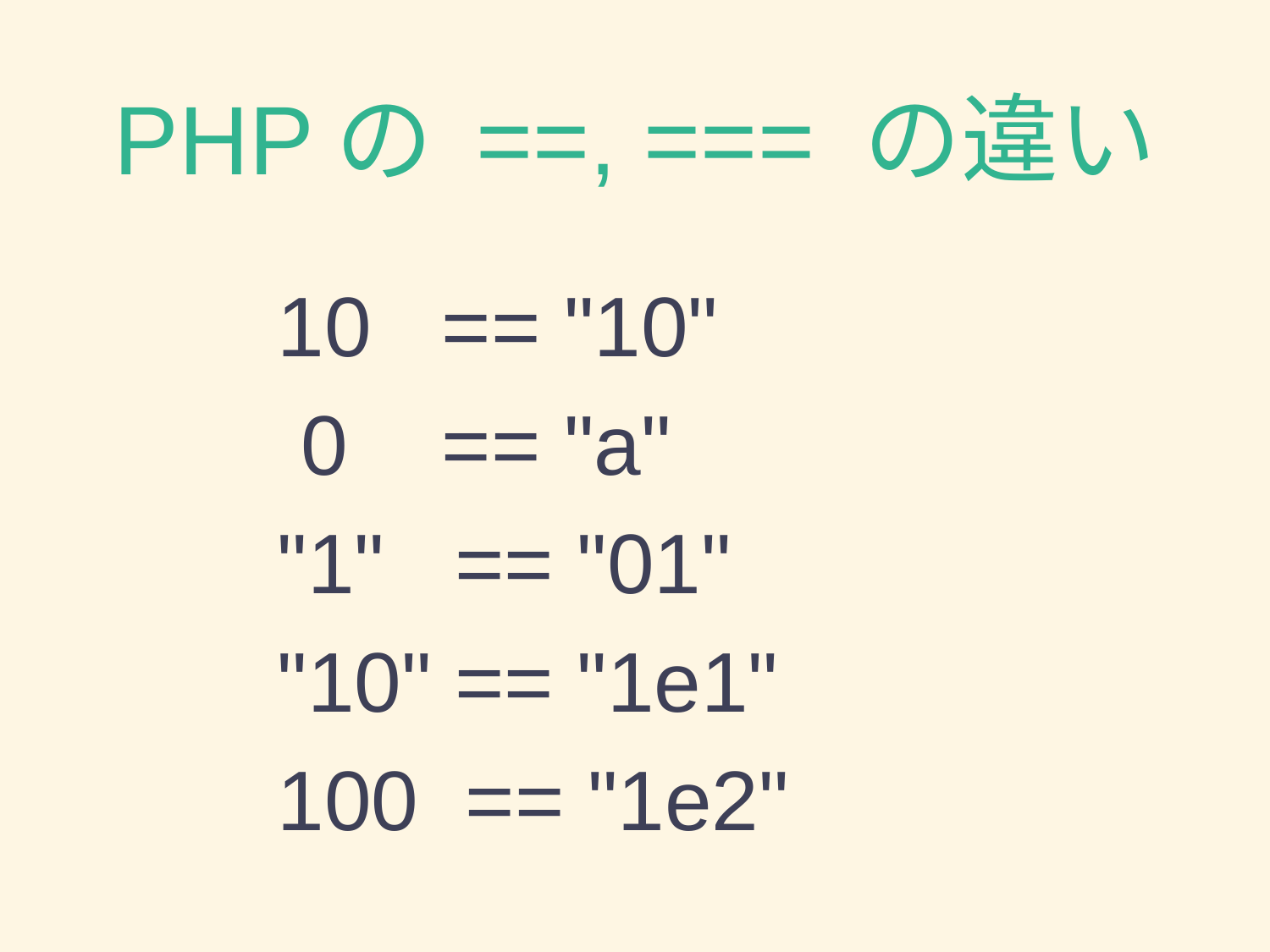

# PHPの ==, === の違い
10   == "10"
 0    == "a"
"1"   == "01"
"10" == "1e1"
100  == "1e2"